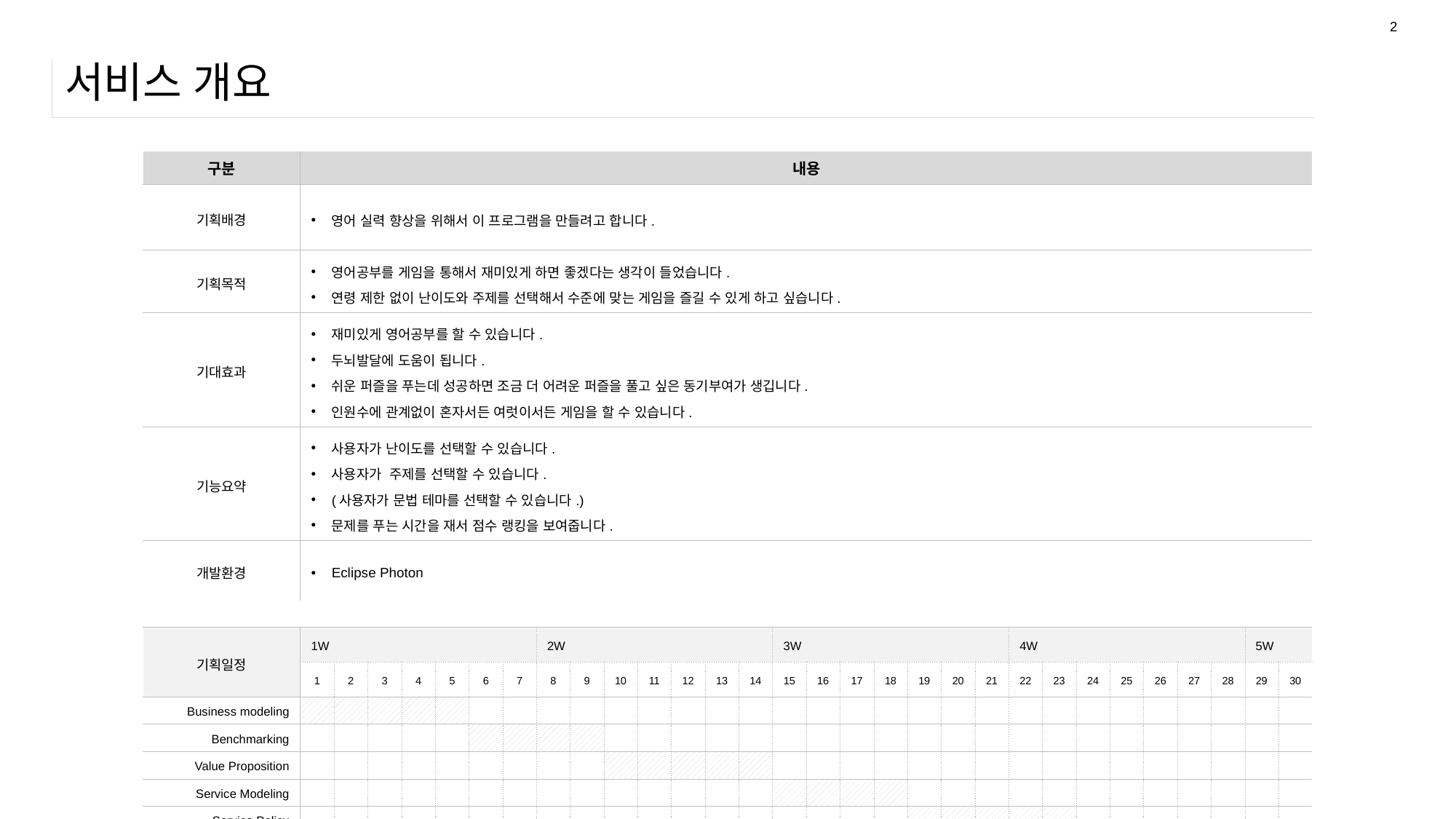

2
# 서비스 개요
| 구분 | 내용 |  |  |  |  |  |  |  |  |  |  |  |  |  |  |  |  |  |  |  |  |  |  |  |  |  |  |  |  |  |
| --- | --- | --- | --- | --- | --- | --- | --- | --- | --- | --- | --- | --- | --- | --- | --- | --- | --- | --- | --- | --- | --- | --- | --- | --- | --- | --- | --- | --- | --- | --- |
| 기획배경 | 영어 실력 향상을 위해서 이 프로그램을 만들려고 합니다. |  |  |  |  |  |  |  |  |  |  |  |  |  |  |  |  |  |  |  |  |  |  |  |  |  |  |  |  |  |
| 기획목적 | 영어공부를 게임을 통해서 재미있게 하면 좋겠다는 생각이 들었습니다. 연령 제한 없이 난이도와 주제를 선택해서 수준에 맞는 게임을 즐길 수 있게 하고 싶습니다. |  |  |  |  |  |  |  |  |  |  |  |  |  |  |  |  |  |  |  |  |  |  |  |  |  |  |  |  |  |
| 기대효과 | 재미있게 영어공부를 할 수 있습니다. 두뇌발달에 도움이 됩니다. 쉬운 퍼즐을 푸는데 성공하면 조금 더 어려운 퍼즐을 풀고 싶은 동기부여가 생깁니다. 인원수에 관계없이 혼자서든 여럿이서든 게임을 할 수 있습니다. |  |  |  |  |  |  |  |  |  |  |  |  |  |  |  |  |  |  |  |  |  |  |  |  |  |  |  |  |  |
| 기능요약 | 사용자가 난이도를 선택할 수 있습니다. 사용자가 주제를 선택할 수 있습니다. (사용자가 문법 테마를 선택할 수 있습니다.) 문제를 푸는 시간을 재서 점수 랭킹을 보여줍니다. |  |  |  |  |  |  |  |  |  |  |  |  |  |  |  |  |  |  |  |  |  |  |  |  |  |  |  |  |  |
| 개발환경 | Eclipse Photon |  |  |  |  |  |  |  |  |  |  |  |  |  |  |  |  |  |  |  |  |  |  |  |  |  |  |  |  |  |
|  |  |  |  |  |  |  |  |  |  |  |  |  |  |  |  |  |  |  |  |  |  |  |  |  |  |  |  |  |  |  |
| 기획일정 | 1W |  |  |  |  |  |  | 2W |  |  |  |  |  |  | 3W |  |  |  |  |  |  | 4W |  |  |  |  |  |  | 5W |  |
|  | 1 | 2 | 3 | 4 | 5 | 6 | 7 | 8 | 9 | 10 | 11 | 12 | 13 | 14 | 15 | 16 | 17 | 18 | 19 | 20 | 21 | 22 | 23 | 24 | 25 | 26 | 27 | 28 | 29 | 30 |
| Business modeling |  |  |  |  |  |  |  |  |  |  |  |  |  |  |  |  |  |  |  |  |  |  |  |  |  |  |  |  |  |  |
| Benchmarking |  |  |  |  |  |  |  |  |  |  |  |  |  |  |  |  |  |  |  |  |  |  |  |  |  |  |  |  |  |  |
| Value Proposition |  |  |  |  |  |  |  |  |  |  |  |  |  |  |  |  |  |  |  |  |  |  |  |  |  |  |  |  |  |  |
| Service Modeling |  |  |  |  |  |  |  |  |  |  |  |  |  |  |  |  |  |  |  |  |  |  |  |  |  |  |  |  |  |  |
| Service Policy |  |  |  |  |  |  |  |  |  |  |  |  |  |  |  |  |  |  |  |  |  |  |  |  |  |  |  |  |  |  |
| User interface |  |  |  |  |  |  |  |  |  |  |  |  |  |  |  |  |  |  |  |  |  |  |  |  |  |  |  |  |  |  |